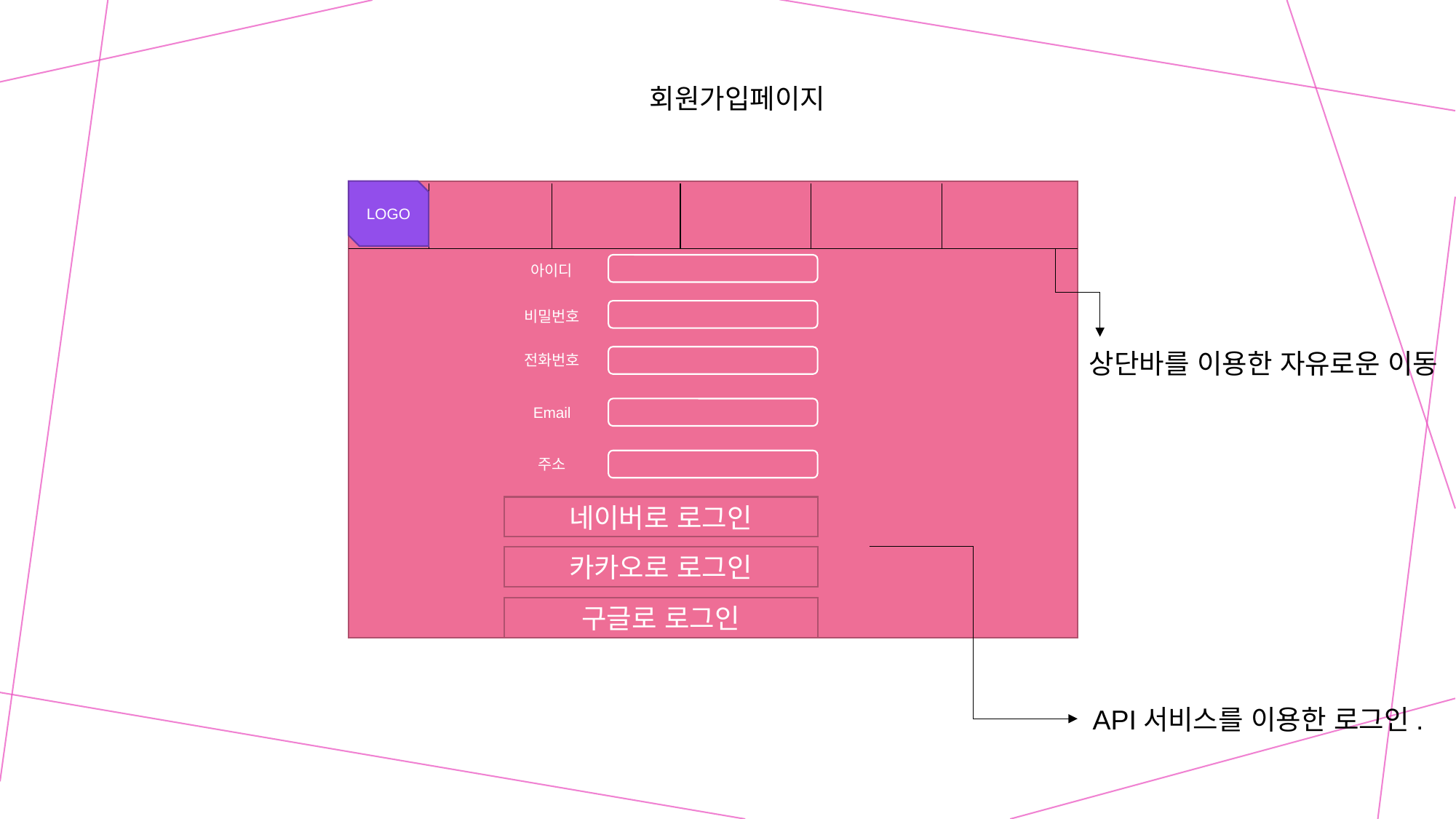

회원가입페이지
LOGO

아이디

비밀번호
상단바를 이용한 자유로운 이동

전화번호

Email

주소
네이버로 로그인
카카오로 로그인
구글로 로그인
API서비스를 이용한 로그인.